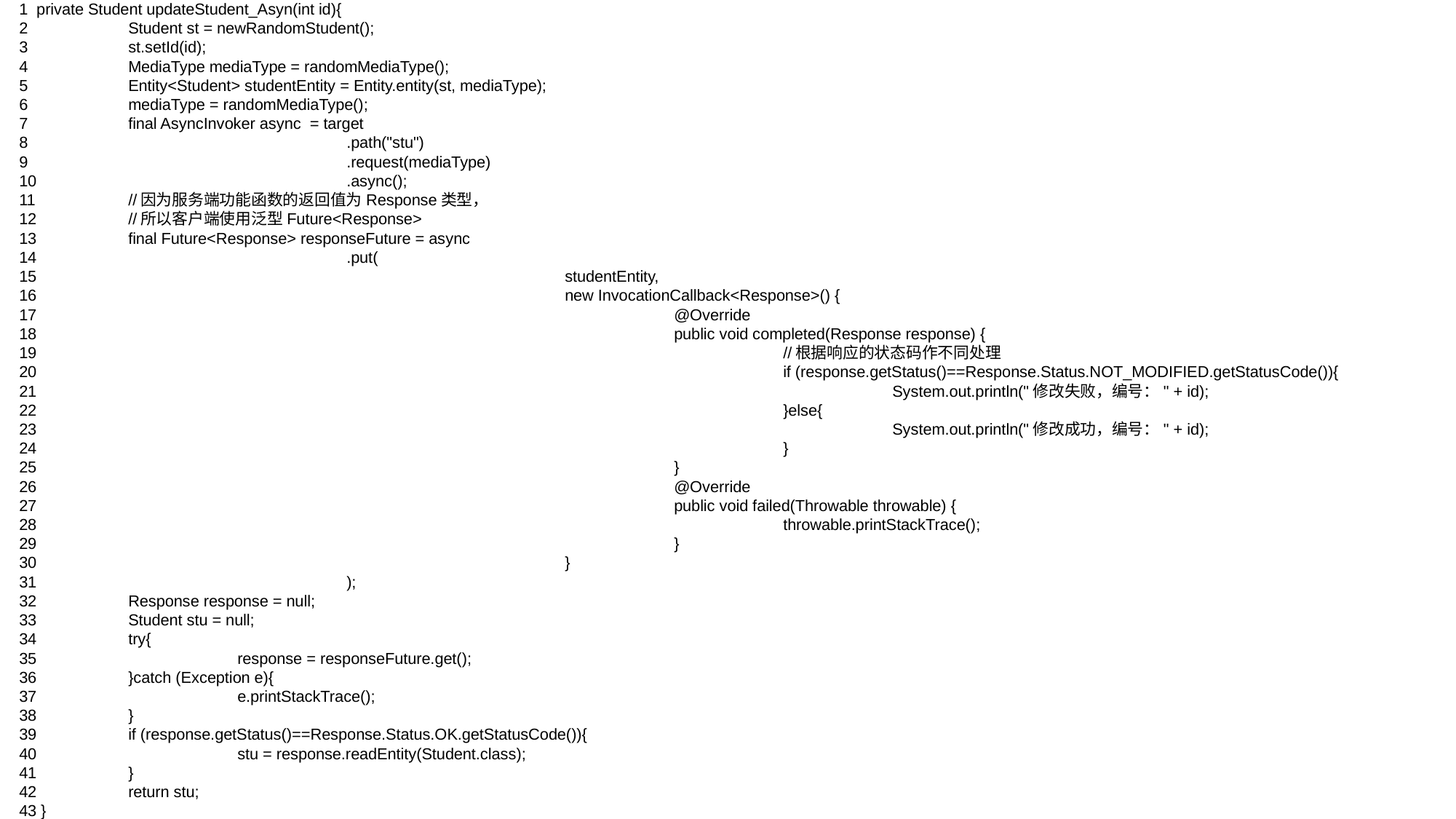

1  private Student updateStudent_Asyn(int id){
2  	Student st = newRandomStudent();
3  	st.setId(id);
4  	MediaType mediaType = randomMediaType();
5  	Entity<Student> studentEntity = Entity.entity(st, mediaType);
6  	mediaType = randomMediaType();
7  	final AsyncInvoker async  = target
8  			.path("stu")
9  			.request(mediaType)
10 			.async();
11 	//因为服务端功能函数的返回值为Response类型，
12 	//所以客户端使用泛型Future<Response>
13 	final Future<Response> responseFuture = async
14 			.put(
15 					studentEntity,
16 					new InvocationCallback<Response>() {
17 						@Override
18 						public void completed(Response response) {
19 							//根据响应的状态码作不同处理
20 							if (response.getStatus()==Response.Status.NOT_MODIFIED.getStatusCode()){
21 								System.out.println("修改失败，编号：" + id);
22 							}else{
23 								System.out.println("修改成功，编号：" + id);
24 							}
25 						}
26 						@Override
27 						public void failed(Throwable throwable) {
28 							throwable.printStackTrace();
29 						}
30 					}
31 			);
32 	Response response = null;
33 	Student stu = null;
34 	try{
35 		response = responseFuture.get();
36 	}catch (Exception e){
37 		e.printStackTrace();
38 	}
39 	if (response.getStatus()==Response.Status.OK.getStatusCode()){
40 		stu = response.readEntity(Student.class);
41 	}
42 	return stu;
43 }